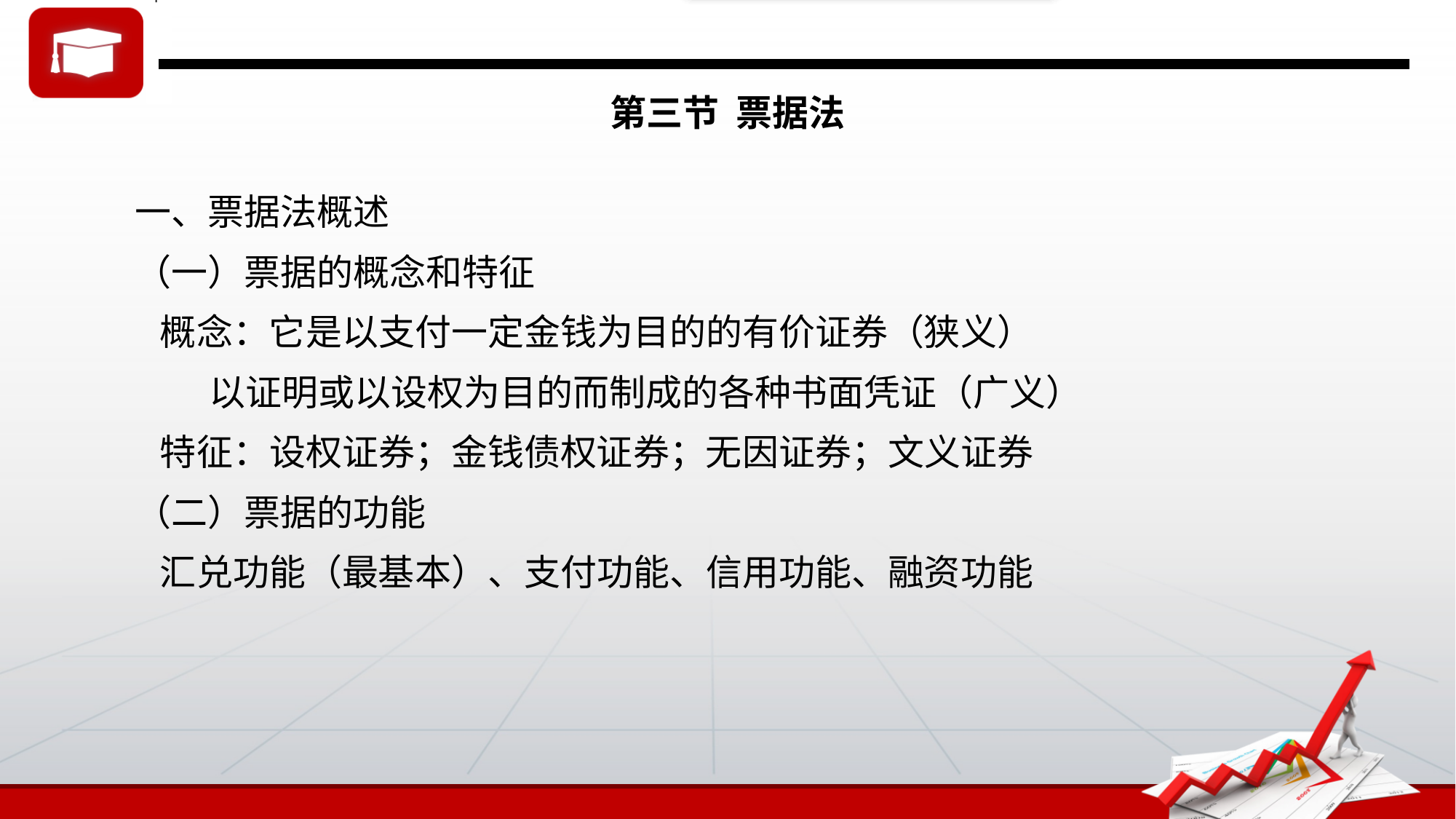

# 第三节  票据法
一、票据法概述
（一）票据的概念和特征
  概念：它是以支付一定金钱为目的的有价证券（狭义）
        以证明或以设权为目的而制成的各种书面凭证（广义）
  特征：设权证券；金钱债权证券；无因证券；文义证券
（二）票据的功能
  汇兑功能（最基本）、支付功能、信用功能、融资功能